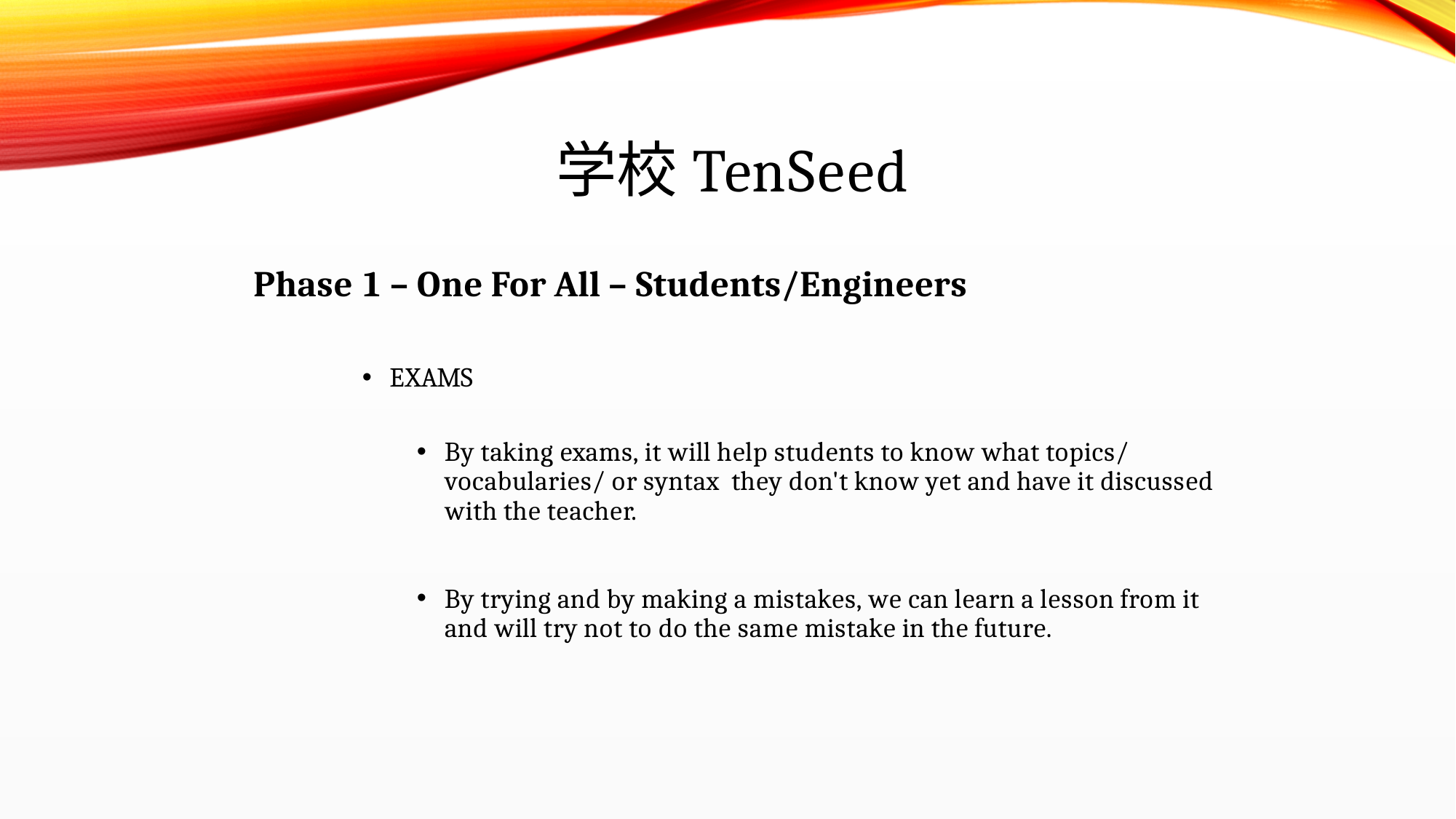

# 学校TenSeed
Phase 1 – One For All – Students/Engineers

EXAMS

By taking exams, it will help students to know what topics/ vocabularies/ or syntax  they don't know yet and have it discussed with the teacher.

By trying and by making a mistakes, we can learn a lesson from it and will try not to do the same mistake in the future.